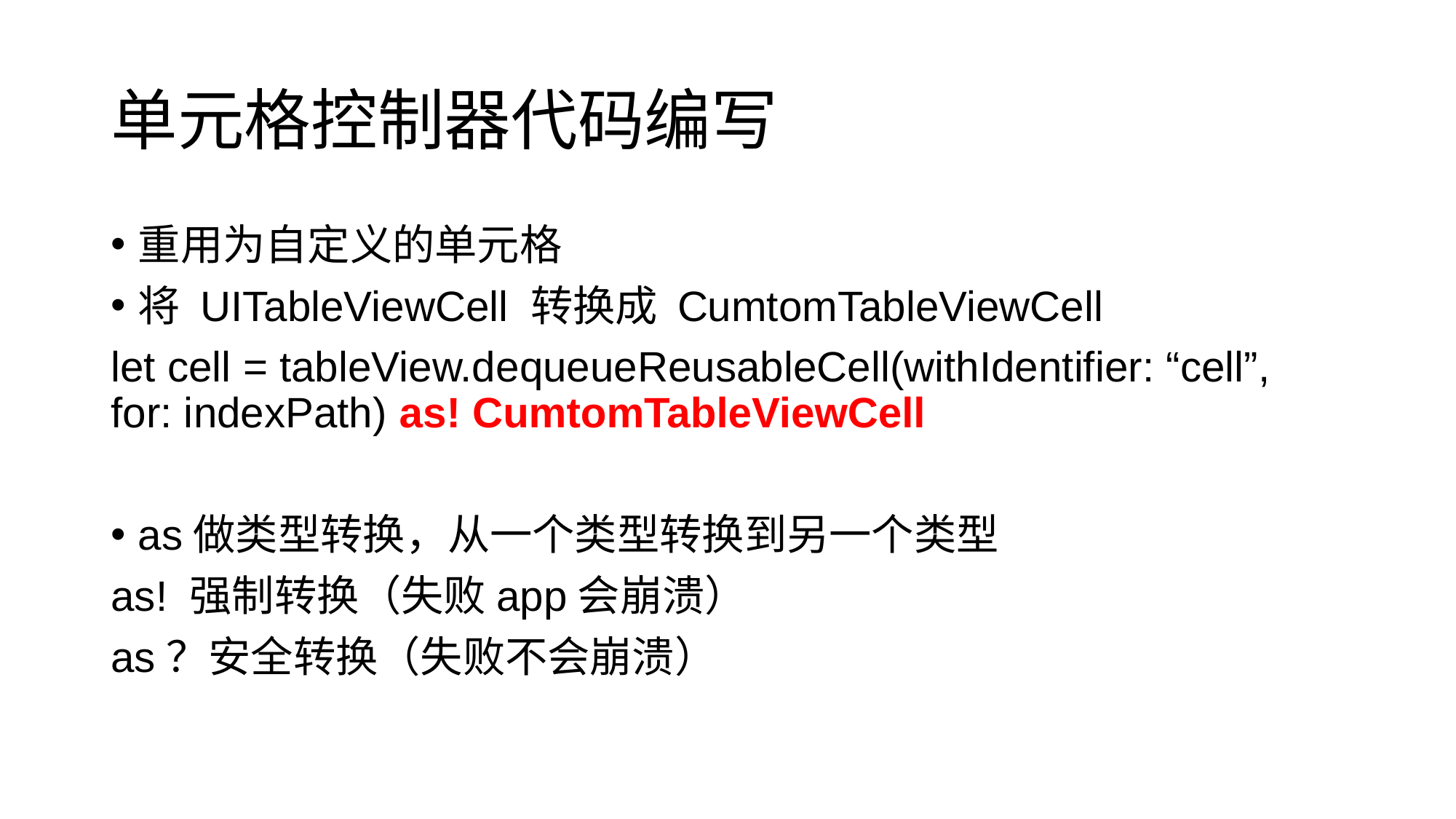

# 单元格控制器代码编写
重用为自定义的单元格
将 UITableViewCell 转换成 CumtomTableViewCell
let cell = tableView.dequeueReusableCell(withIdentifier: “cell”, for: indexPath) as! CumtomTableViewCell

as做类型转换，从一个类型转换到另一个类型
as! 强制转换（失败app会崩溃）
as？安全转换（失败不会崩溃）